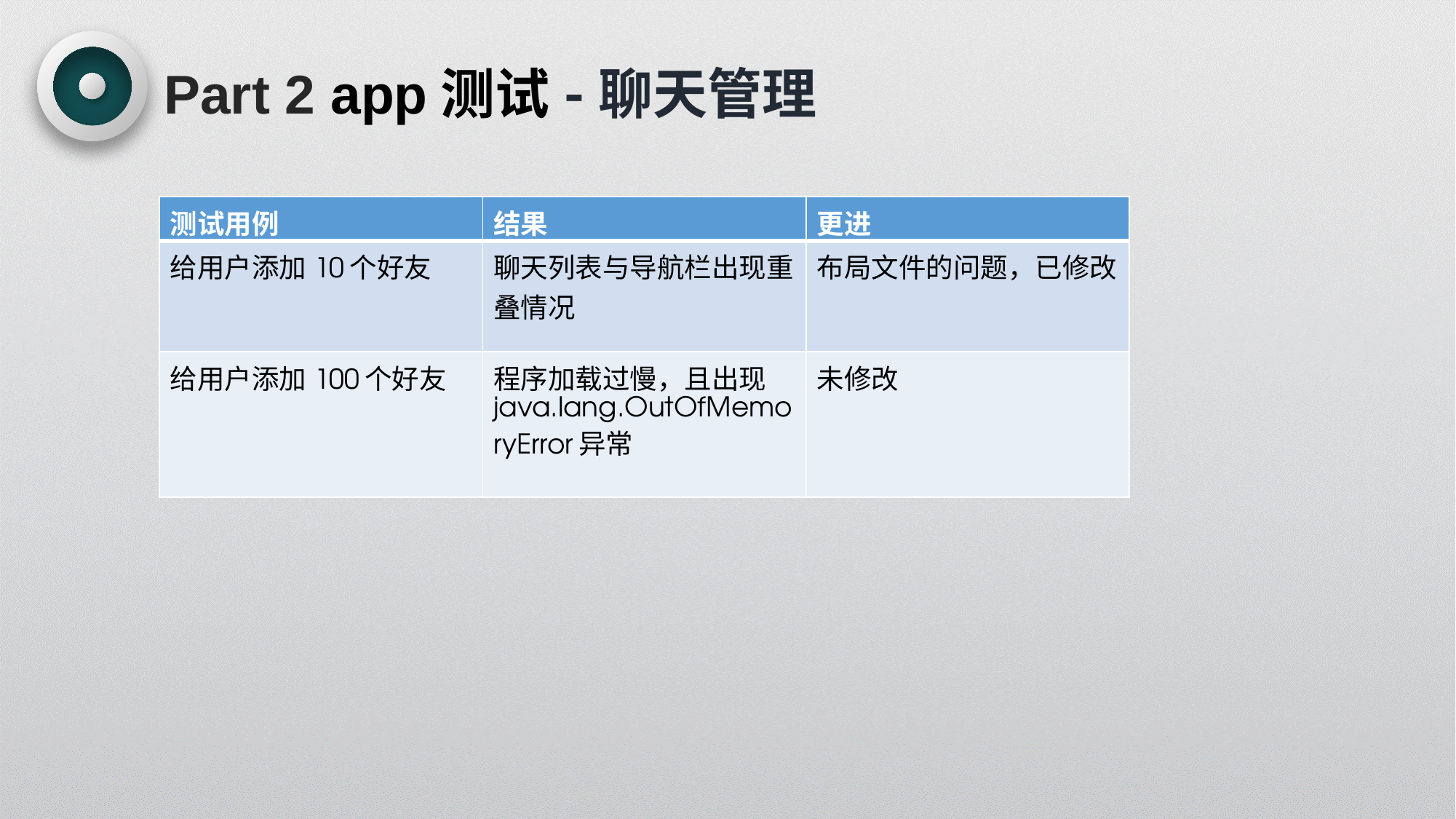

Part 2 app测试-聊天管理
| 测试用例 | 结果 | 更进 |
| --- | --- | --- |
| 给用户添加10个好友 | 聊天列表与导航栏出现重叠情况 | 布局文件的问题，已修改 |
| 给用户添加100个好友 | 程序加载过慢，且出现java.lang.OutOfMemoryError异常 | 未修改 |